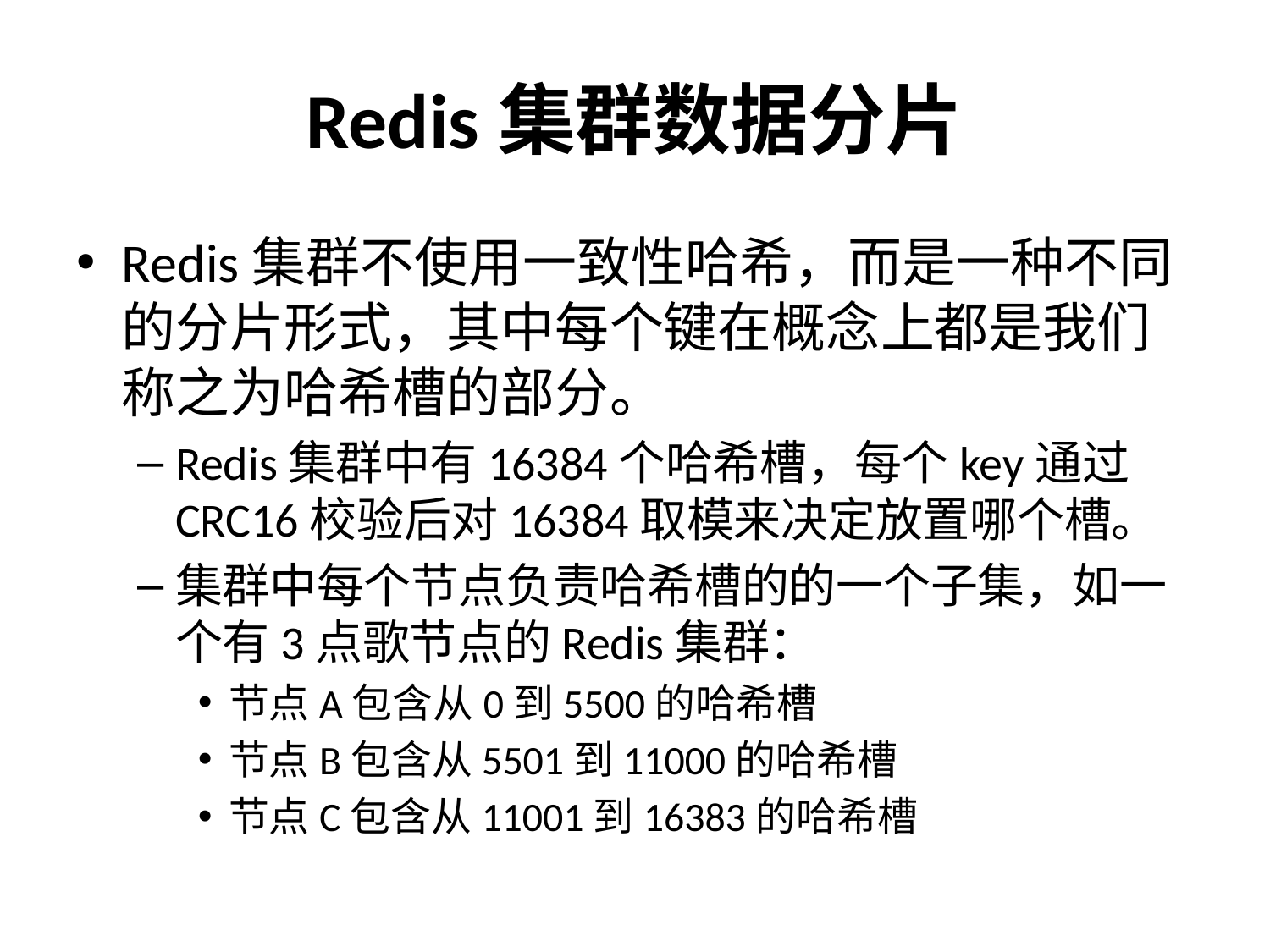

# Redis集群数据分片
Redis集群不使用一致性哈希，而是一种不同的分片形式，其中每个键在概念上都是我们称之为哈希槽的部分。
Redis集群中有16384个哈希槽，每个key通过CRC16校验后对16384取模来决定放置哪个槽。
集群中每个节点负责哈希槽的的一个子集，如一个有3点歌节点的Redis集群：
节点A包含从0到5500的哈希槽
节点B包含从5501到11000的哈希槽
节点C包含从11001到16383的哈希槽